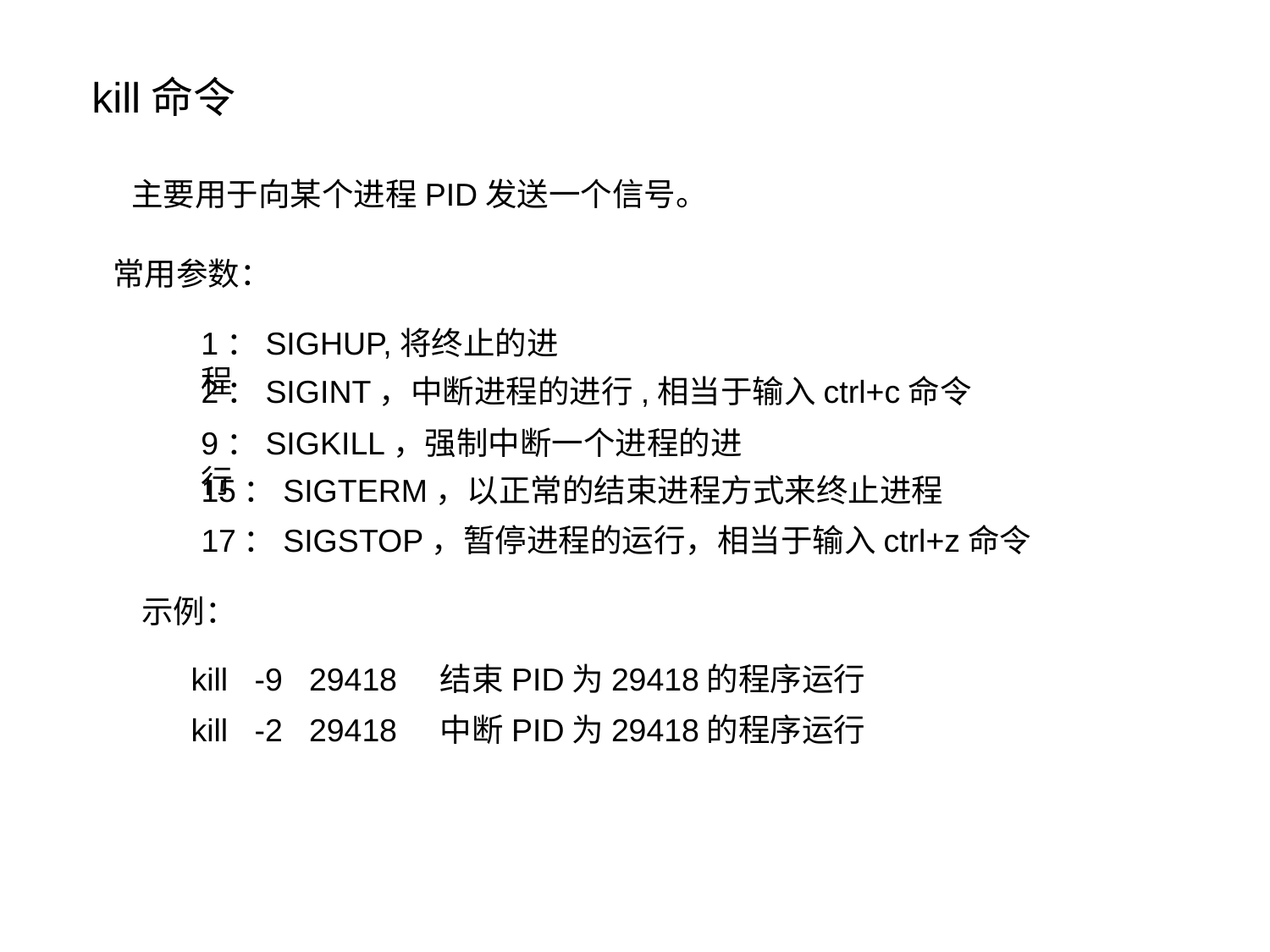

kill命令
主要用于向某个进程PID发送一个信号。
常用参数：
1：SIGHUP,将终止的进程
2：SIGINT，中断进程的进行,相当于输入ctrl+c命令
9：SIGKILL，强制中断一个进程的进行
15：SIGTERM，以正常的结束进程方式来终止进程
17：SIGSTOP，暂停进程的运行，相当于输入ctrl+z命令
示例：
kill   -9   29418    结束PID为29418的程序运行
kill   -2   29418    中断PID为29418的程序运行